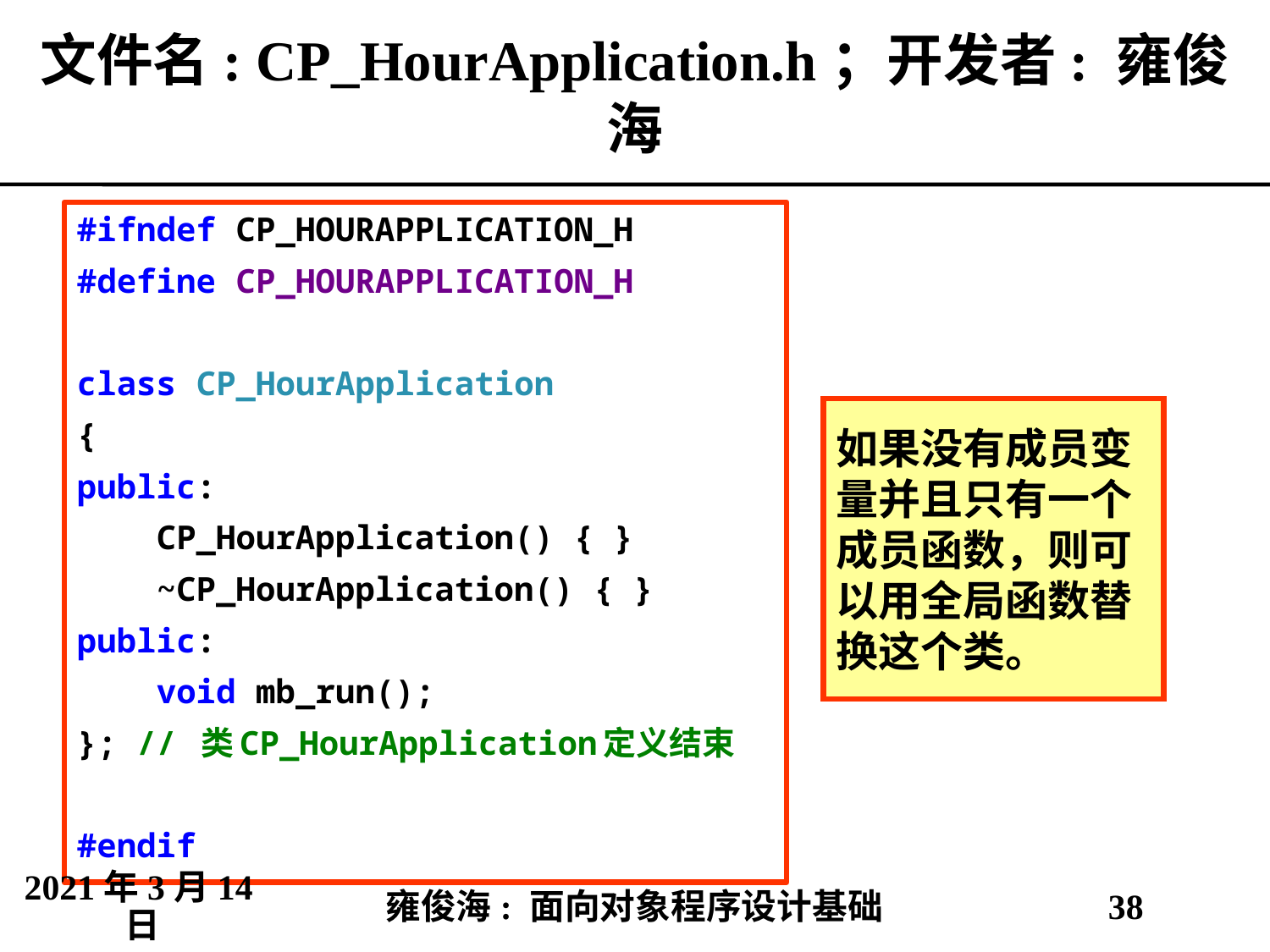

# 文件名: CP_HourApplication.h；开发者: 雍俊海

#ifndef CP_HOURAPPLICATION_H
#define CP_HOURAPPLICATION_H

class CP_HourApplication
{
public:
    CP_HourApplication() { }
    ~CP_HourApplication() { }
public:
    void mb_run();
}; // 类CP_HourApplication定义结束

#endif
如果没有成员变量并且只有一个成员函数，则可以用全局函数替换这个类。
2021年3月14日
雍俊海: 面向对象程序设计基础
38